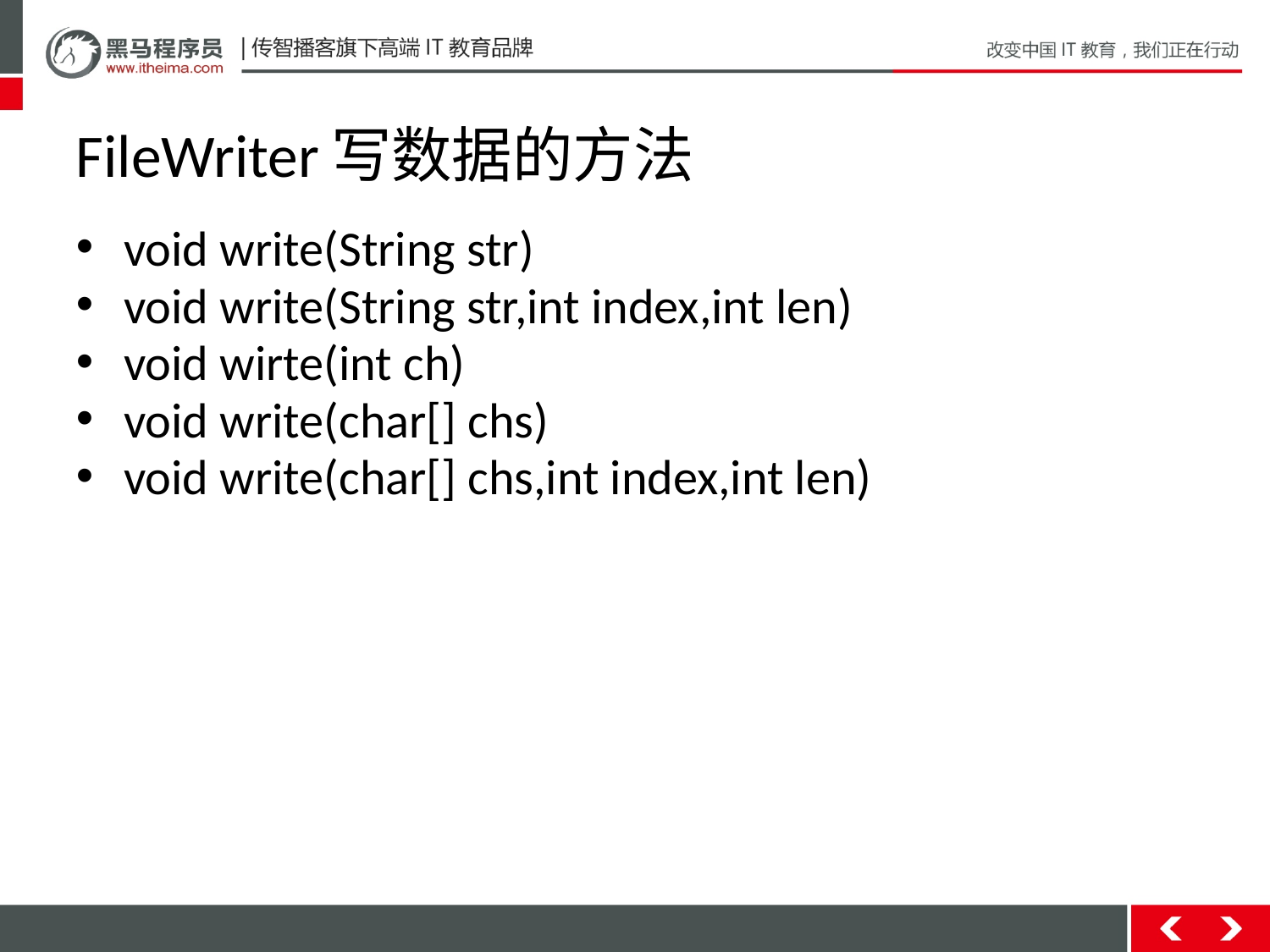

# FileWriter写数据的方法
void write(String str)
void write(String str,int index,int len)
void wirte(int ch)
void write(char[] chs)
void write(char[] chs,int index,int len)